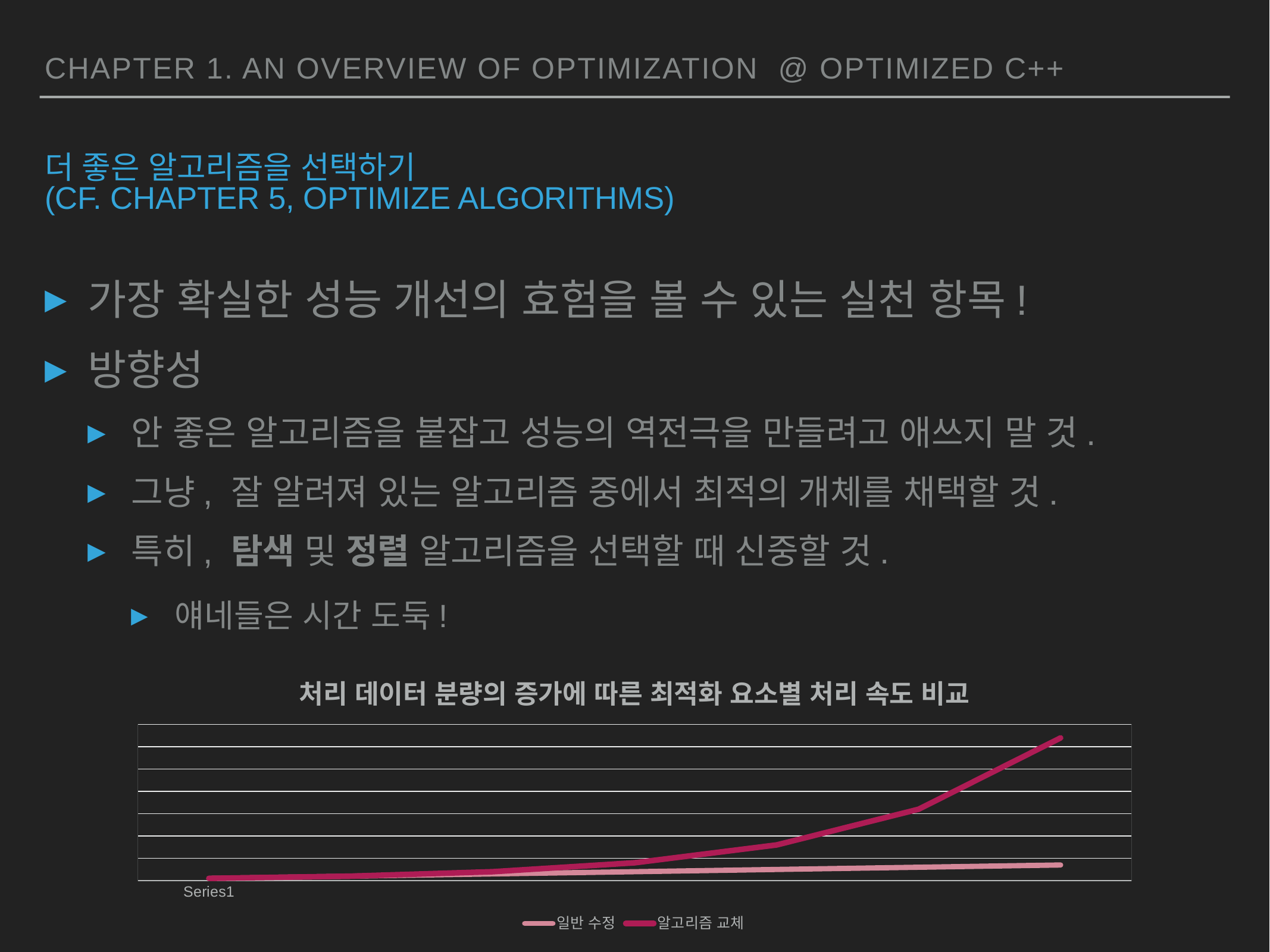

chapter 1. an overview of optimization  @ Optimized c++
# 더 좋은 알고리즘을 선택하기 (cf. Chapter 5, Optimize Algorithms)
가장 확실한 성능 개선의 효험을 볼 수 있는 실천 항목!
방향성
안 좋은 알고리즘을 붙잡고 성능의 역전극을 만들려고 애쓰지 말 것.
그냥, 잘 알려져 있는 알고리즘 중에서 최적의 개체를 채택할 것.
특히, 탐색 및 정렬 알고리즘을 선택할 때 신중할 것.
얘네들은 시간 도둑!

### Chart: 처리 데이터 분량의 증가에 따른 최적화 요소별 처리 속도 비교

| Category | 일반 수정 | 알고리즘 교체 |
|---|---|---|
|  | 1.0 | 1.0 |
|  | 2.0 | 2.0 |
|  | 3.0 | 4.0 |
|  | 4.0 | 8.0 |
|  | 5.0 | 16.0 |
|  | 6.0 | 32.0 |
|  | 7.0 | 64.0 |